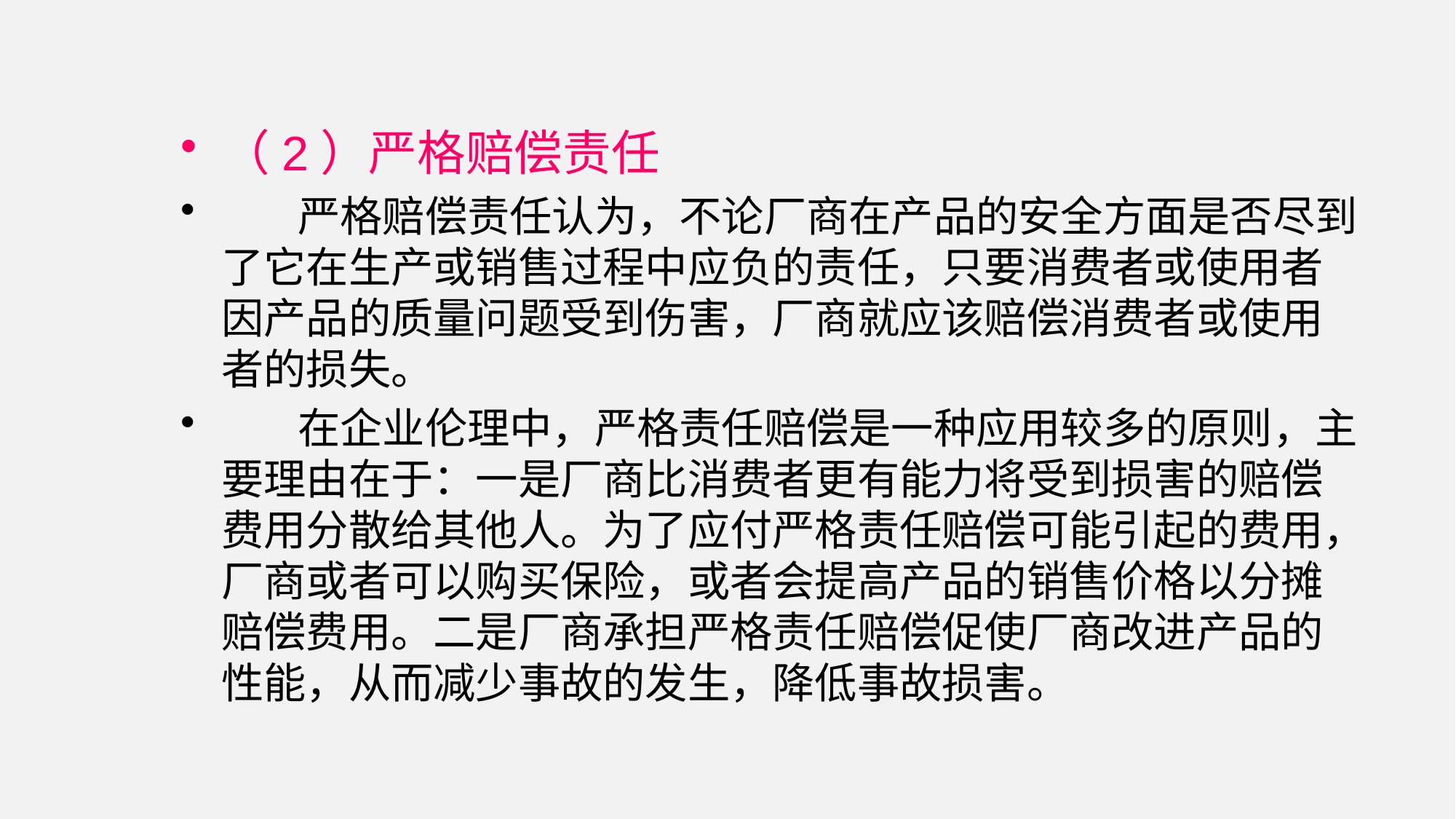

（2）严格赔偿责任
       严格赔偿责任认为，不论厂商在产品的安全方面是否尽到了它在生产或销售过程中应负的责任，只要消费者或使用者因产品的质量问题受到伤害，厂商就应该赔偿消费者或使用者的损失。
       在企业伦理中，严格责任赔偿是一种应用较多的原则，主要理由在于：一是厂商比消费者更有能力将受到损害的赔偿费用分散给其他人。为了应付严格责任赔偿可能引起的费用，厂商或者可以购买保险，或者会提高产品的销售价格以分摊赔偿费用。二是厂商承担严格责任赔偿促使厂商改进产品的性能，从而减少事故的发生，降低事故损害。